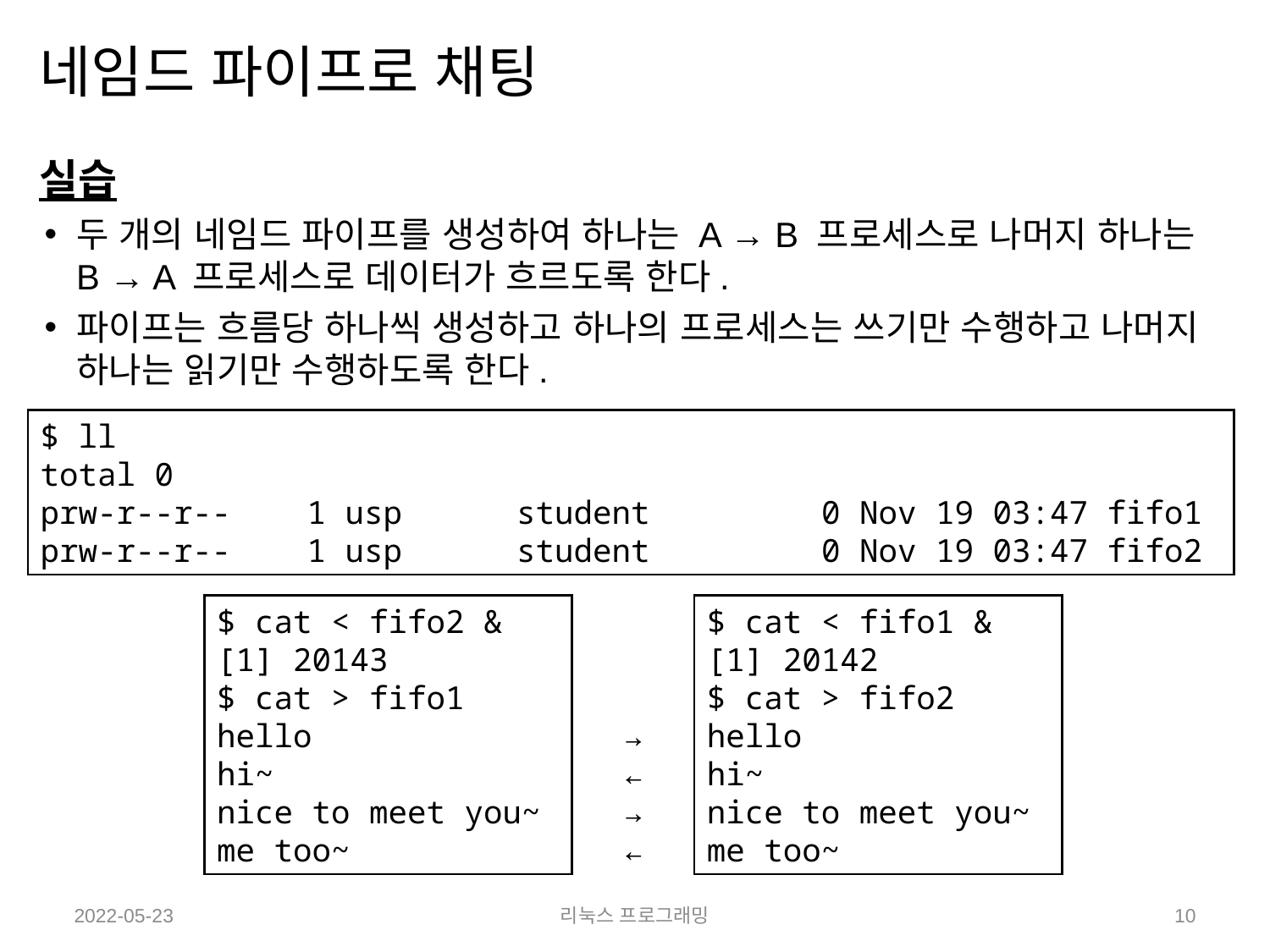

# 네임드 파이프로 채팅
실습
두 개의 네임드 파이프를 생성하여 하나는 A → B 프로세스로 나머지 하나는 B → A 프로세스로 데이터가 흐르도록 한다.
파이프는 흐름당 하나씩 생성하고 하나의 프로세스는 쓰기만 수행하고 나머지 하나는 읽기만 수행하도록 한다.

$ ll
total 0
prw-r--r--    1 usp      student         0 Nov 19 03:47 fifo1
prw-r--r--    1 usp      student         0 Nov 19 03:47 fifo2
$ cat < fifo2 &
[1] 20143
$ cat > fifo1
hello
hi~
nice to meet you~
me too~
$ cat < fifo1 &
[1] 20142
$ cat > fifo2
hello
hi~
nice to meet you~
me too~
→
←
→
←
2022-05-23
리눅스 프로그래밍
10